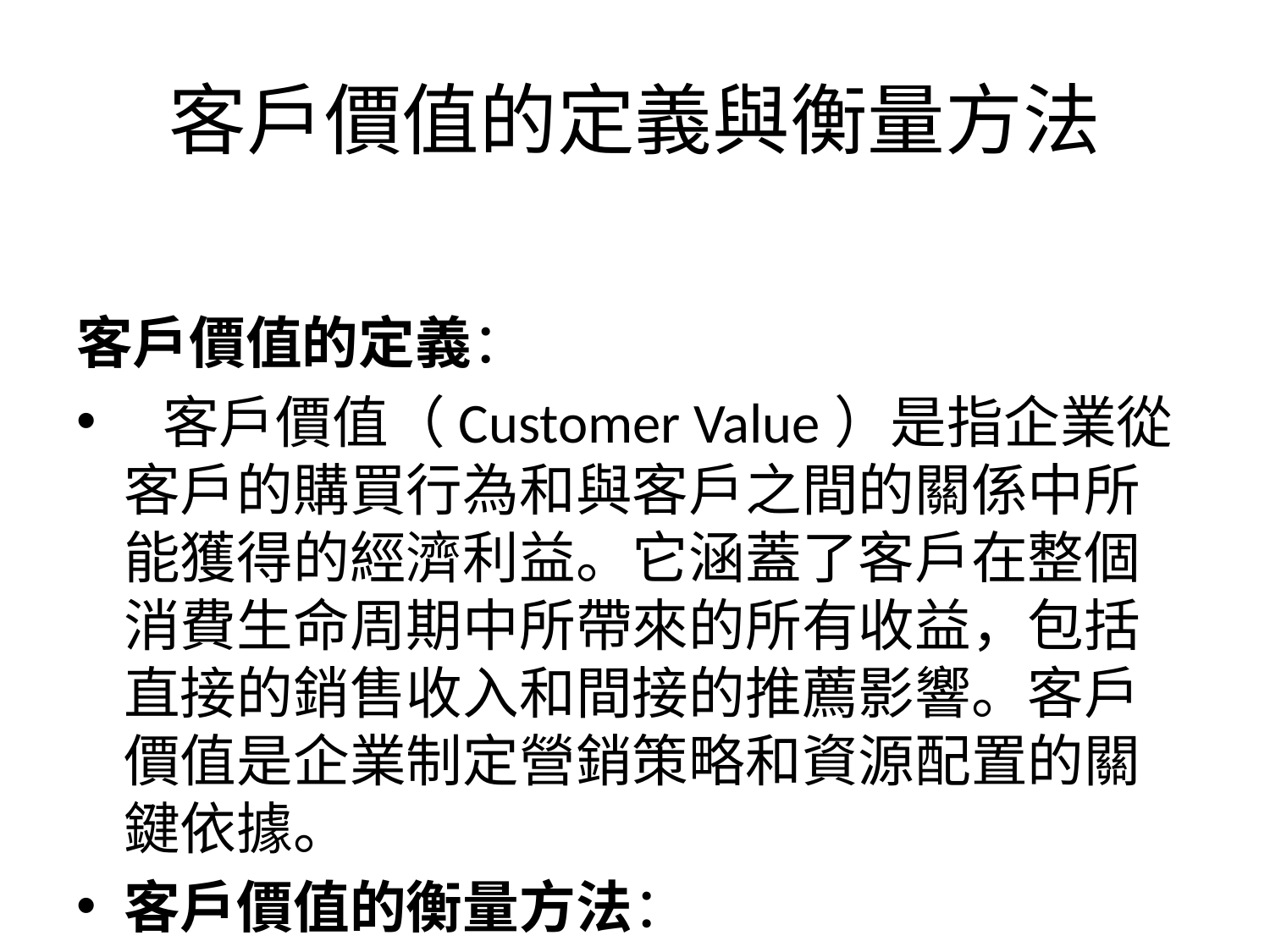

# 客戶價值的定義與衡量方法

客戶價值的定義：
  客戶價值（Customer Value）是指企業從客戶的購買行為和與客戶之間的關係中所能獲得的經濟利益。它涵蓋了客戶在整個消費生命周期中所帶來的所有收益，包括直接的銷售收入和間接的推薦影響。客戶價值是企業制定營銷策略和資源配置的關鍵依據。
客戶價值的衡量方法：
  1. 客戶終身價值（Customer Lifetime Value, CLV）：
CLV 是衡量客戶價值的主要指標，表示客戶在與企業的整個合作期間內所能產生的總收益。
CLV 的計算公式通常為：CLV = 每次交易的平均收益 × 每年交易次數 × 客戶關係的持續年數。
高 CLV 的客戶通常是企業的重點關注對象，因為這些客戶能夠為企業帶來穩定且長期的收益。

客戶購買頻率（Purchase Frequency）：
此指標用於衡量客戶在一定時間內進行購買的次數，頻率越高，客戶價值通常也越高。
企業可以通過 CRM 系統追蹤和分析客戶的購買頻率，進行精準營銷，鼓勵更多重複購買。
客單價（Average Order Value, AOV）：
AOV 是指客戶每次購買的平均金額。提高 AOV 是增加客戶價值的重要途徑之一。
企業可以通過交叉銷售（Cross-selling）和向上銷售（Up-selling）來提升 AOV，從而提高客戶價值。